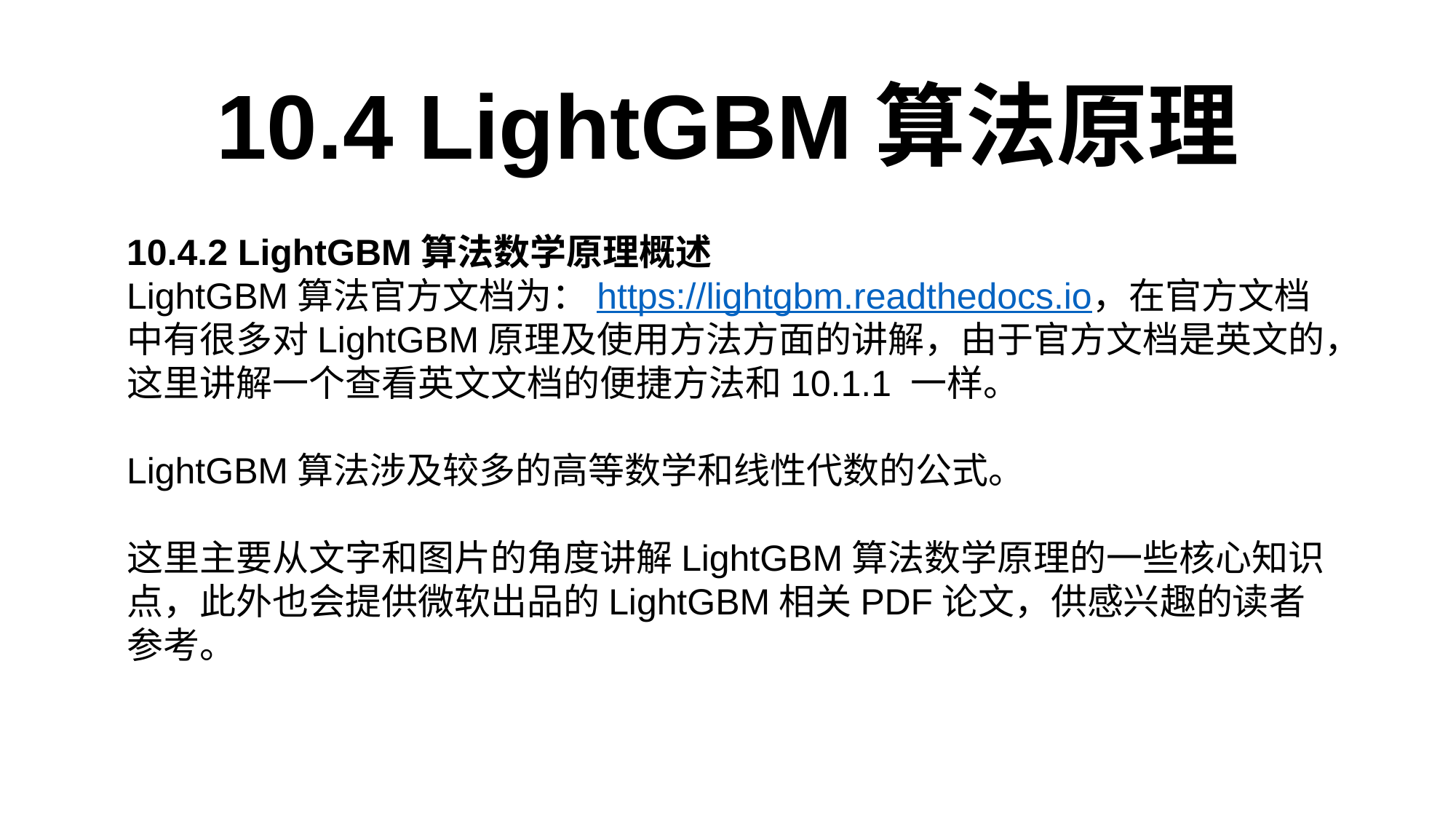

10.4 LightGBM算法原理
10.4.2 LightGBM算法数学原理概述
LightGBM算法官方文档为：https://lightgbm.readthedocs.io，在官方文档中有很多对LightGBM原理及使用方法方面的讲解，由于官方文档是英文的，这里讲解一个查看英文文档的便捷方法和10.1.1 一样。

LightGBM算法涉及较多的高等数学和线性代数的公式。

这里主要从文字和图片的角度讲解LightGBM算法数学原理的一些核心知识点，此外也会提供微软出品的LightGBM相关PDF论文，供感兴趣的读者参考。